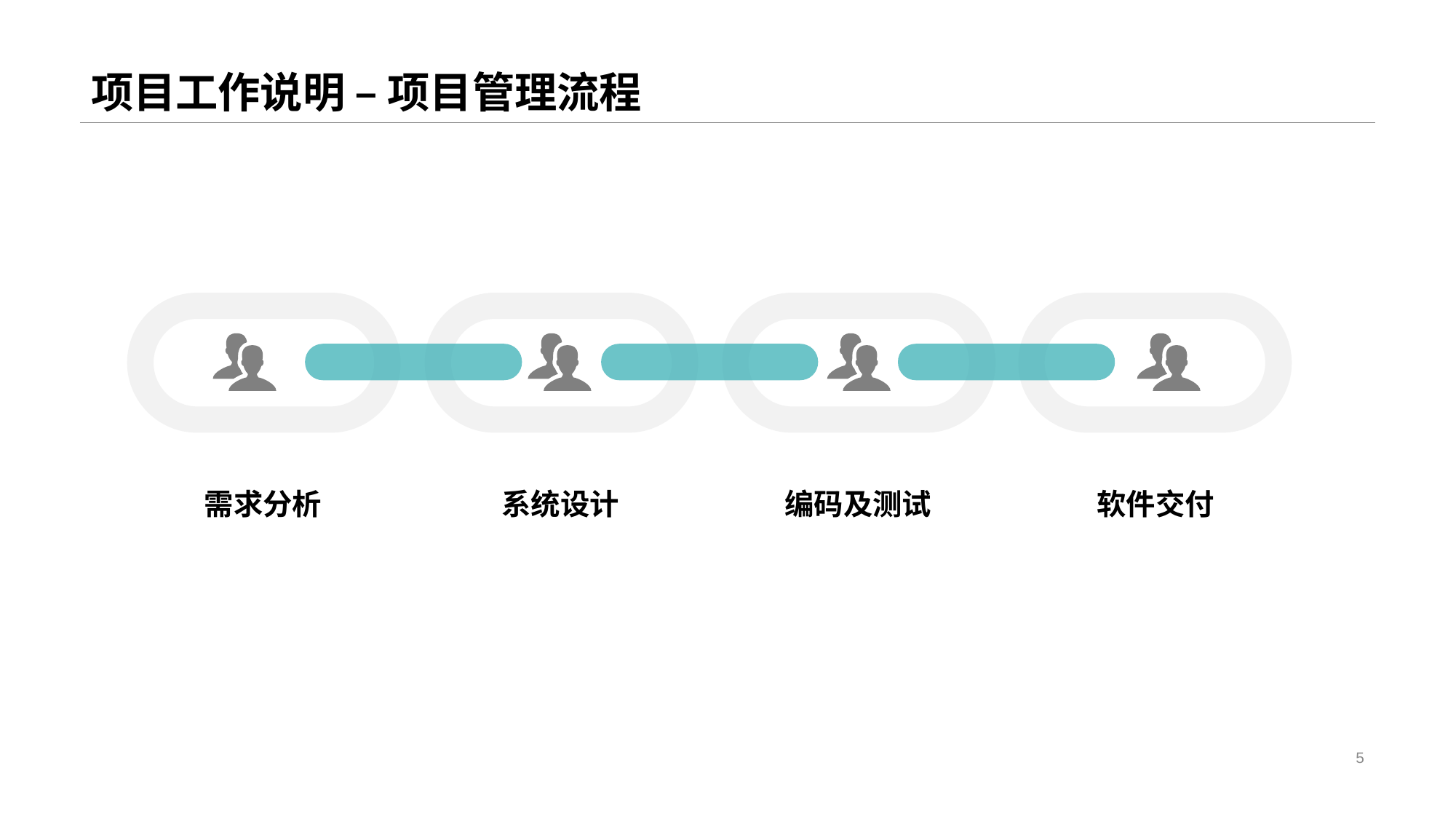

# 项目工作说明 – 项目管理流程

需求分析
系统设计
编码及测试
软件交付
5